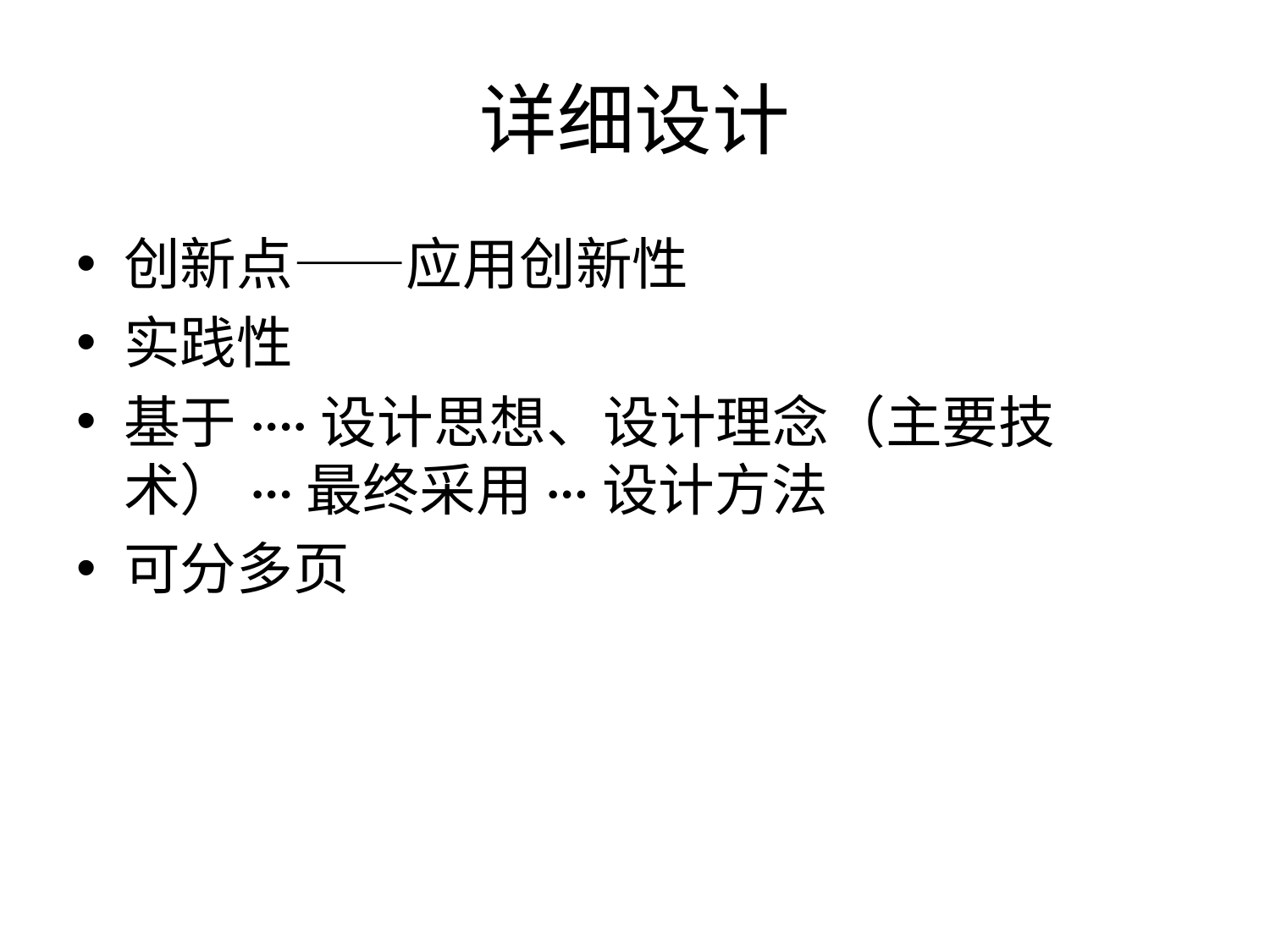

# 详细设计
创新点——应用创新性
实践性
基于····设计思想、设计理念（主要技术）···最终采用···设计方法
可分多页